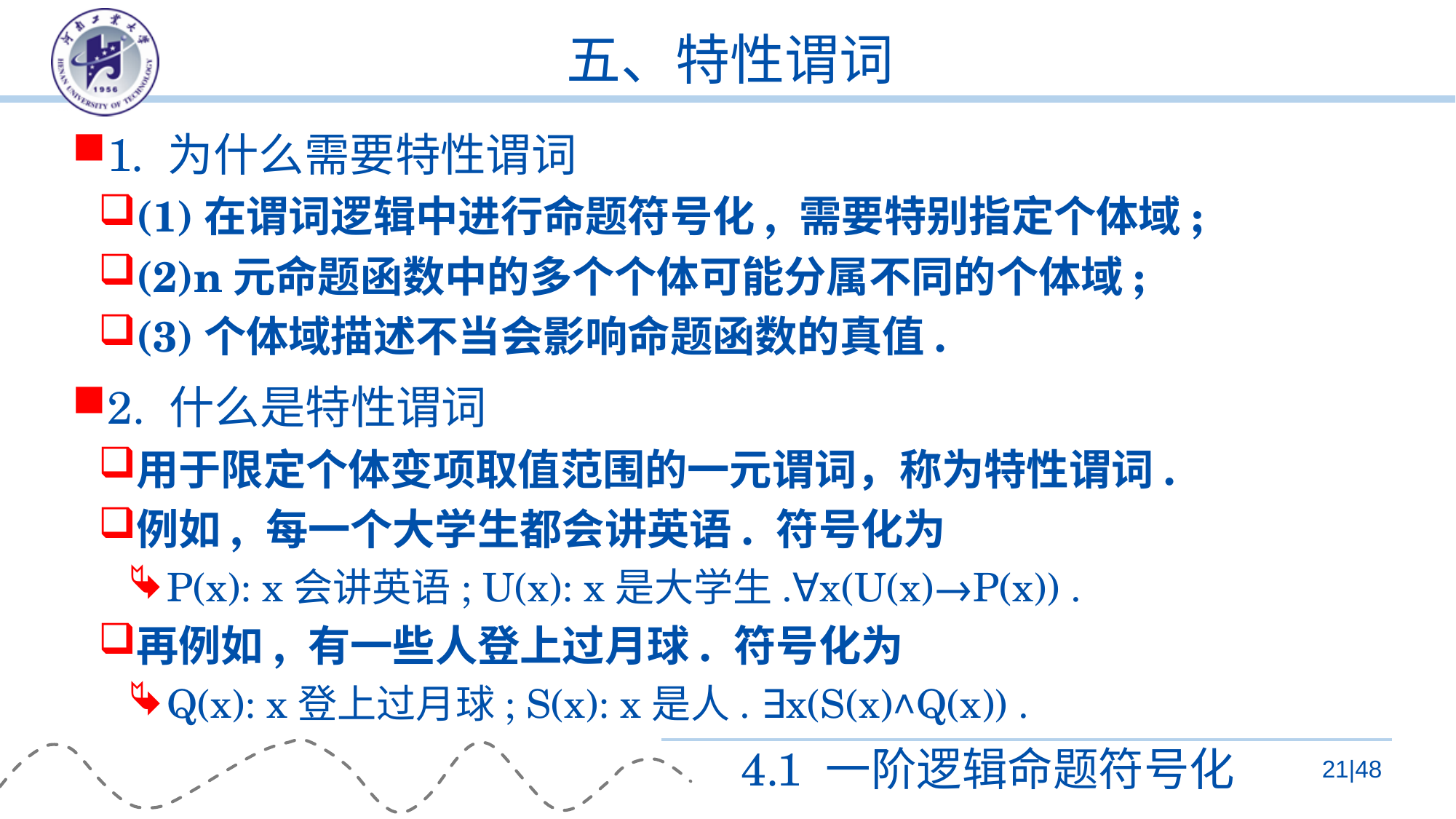

# 五、特性谓词
1. 为什么需要特性谓词
(1)在谓词逻辑中进行命题符号化, 需要特别指定个体域;
(2)n元命题函数中的多个个体可能分属不同的个体域;
(3)个体域描述不当会影响命题函数的真值.
2. 什么是特性谓词
用于限定个体变项取值范围的一元谓词，称为特性谓词.
例如, 每一个大学生都会讲英语. 符号化为
P(x): x会讲英语; U(x): x是大学生.∀x(U(x)→P(x)) .
再例如, 有一些人登上过月球. 符号化为
Q(x): x登上过月球; S(x): x是人. ∃x(S(x)˄Q(x)) .
4.1 一阶逻辑命题符号化
21|48